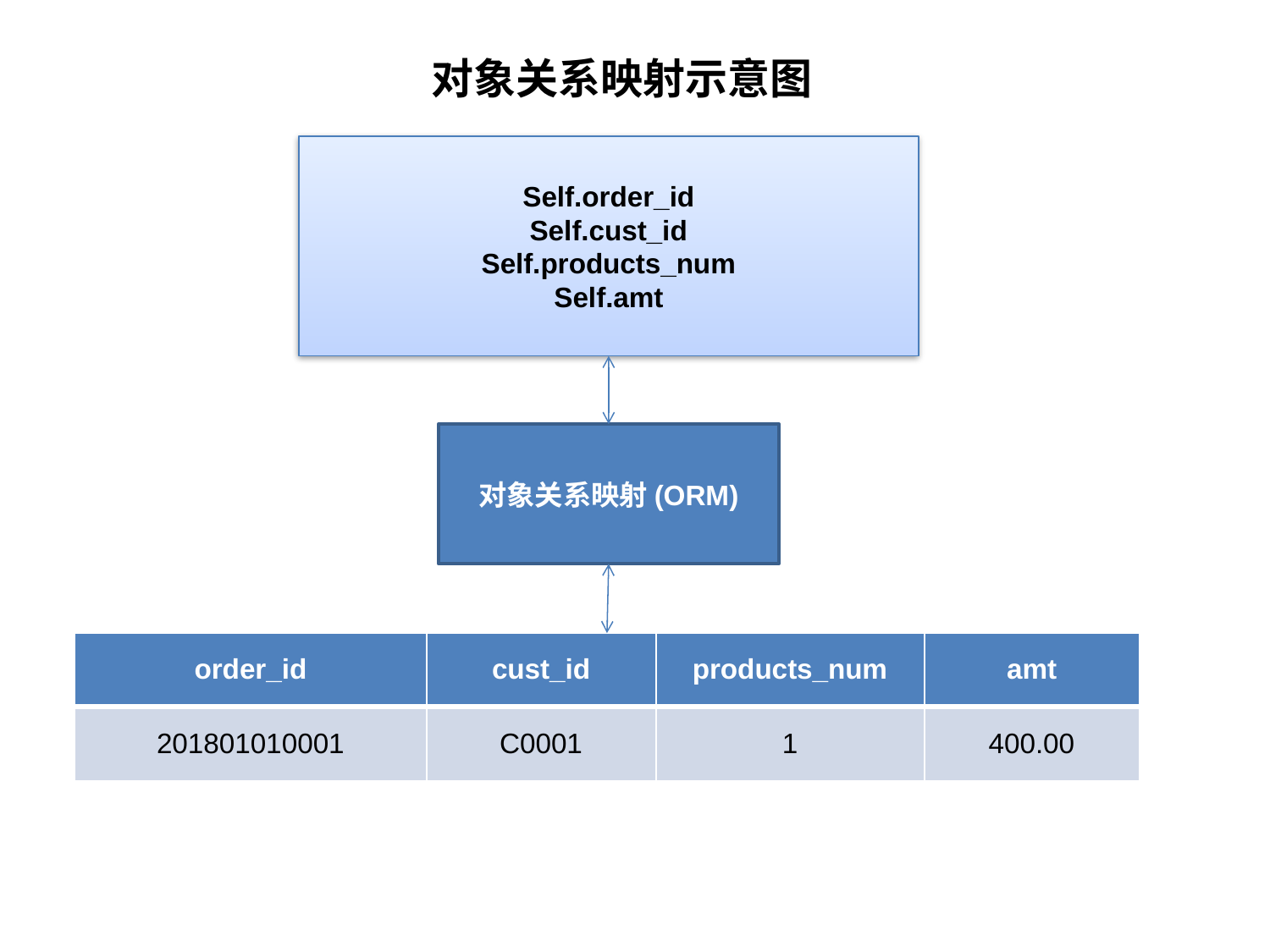

对象关系映射示意图
Self.order_id
Self.cust_id
Self.products_num
Self.amt
对象关系映射(ORM)
| order\_id | cust\_id | products\_num | amt |
| --- | --- | --- | --- |
| 201801010001 | C0001 | 1 | 400.00 |